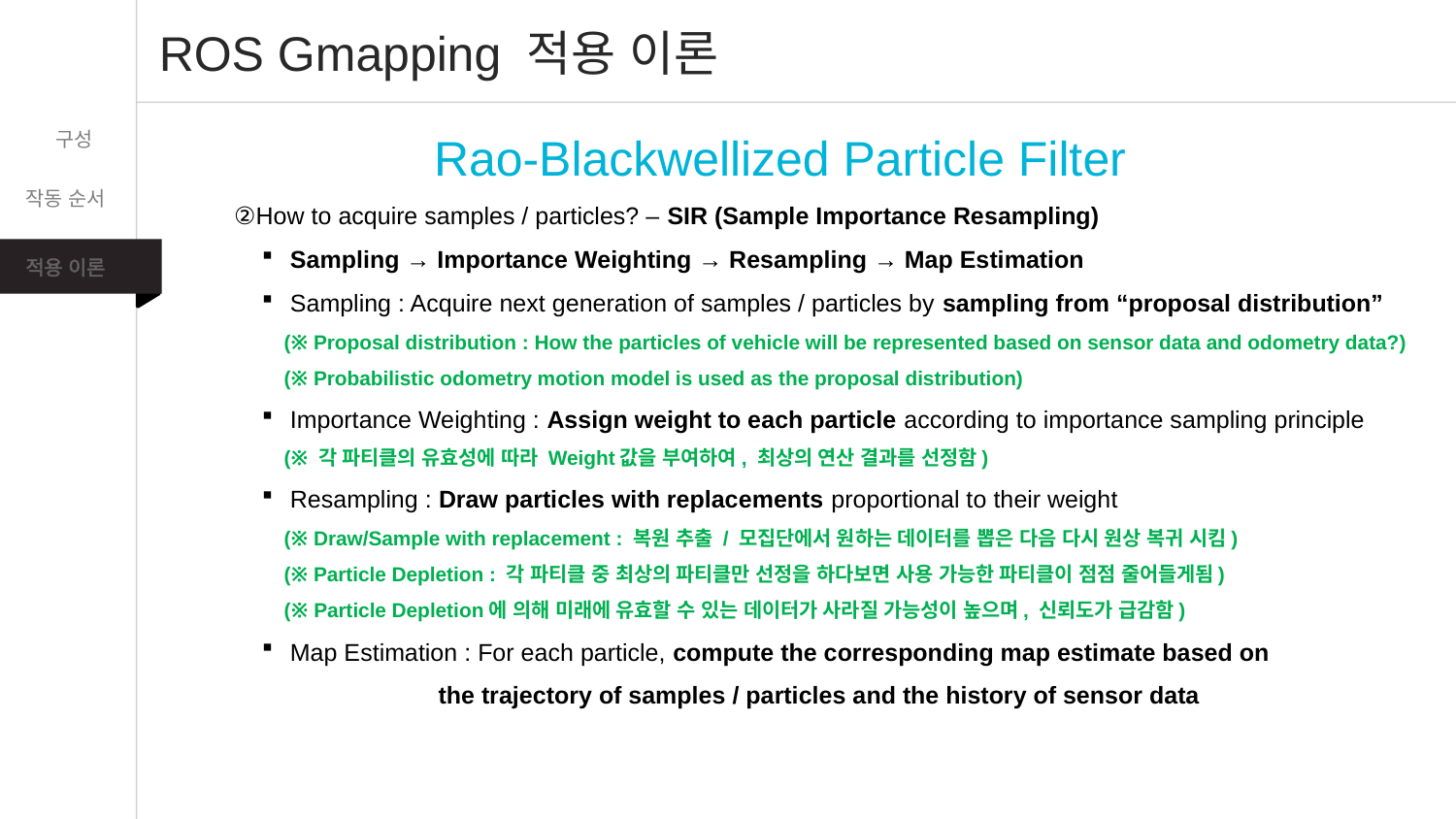

ROS Gmapping 적용 이론
Rao-Blackwellized Particle Filter
구성
작동 순서
적용 이론
How to acquire samples / particles? – SIR (Sample Importance Resampling)
Sampling → Importance Weighting → Resampling → Map Estimation
Sampling : Acquire next generation of samples / particles by sampling from “proposal distribution”
    (※ Proposal distribution : How the particles of vehicle will be represented based on sensor data and odometry data?)
    (※ Probabilistic odometry motion model is used as the proposal distribution)
Importance Weighting : Assign weight to each particle according to importance sampling principle
    (※ 각 파티클의 유효성에 따라 Weight값을 부여하여, 최상의 연산 결과를 선정함)
Resampling : Draw particles with replacements proportional to their weight
    (※ Draw/Sample with replacement : 복원 추출 / 모집단에서 원하는 데이터를 뽑은 다음 다시 원상 복귀 시킴)
    (※ Particle Depletion : 각 파티클 중 최상의 파티클만 선정을 하다보면 사용 가능한 파티클이 점점 줄어들게됨)
    (※ Particle Depletion에 의해 미래에 유효할 수 있는 데이터가 사라질 가능성이 높으며, 신뢰도가 급감함)
Map Estimation : For each particle, compute the corresponding map estimate based on
                          the trajectory of samples / particles and the history of sensor data